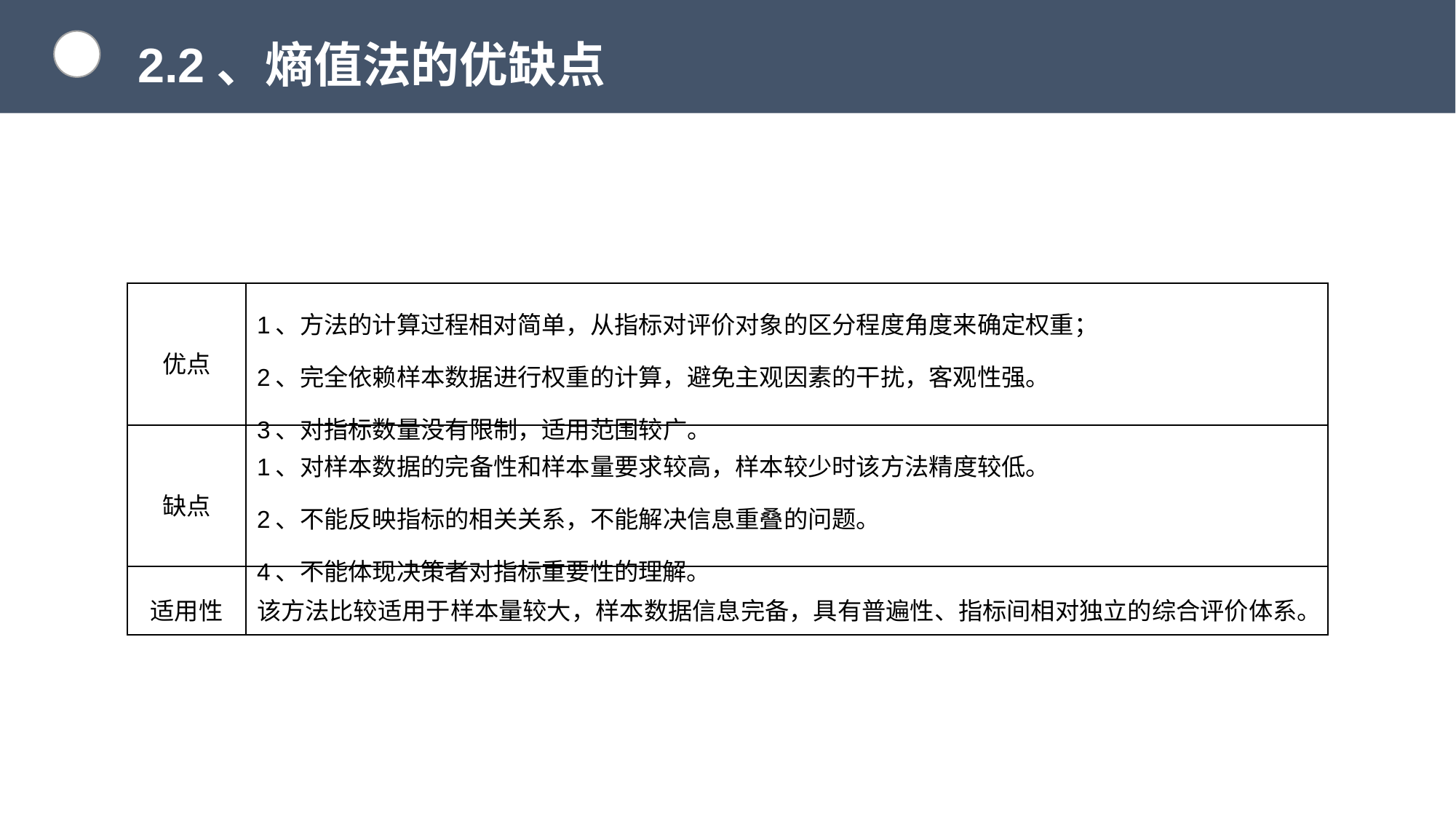

2.2、熵值法的优缺点
| 优点 | 1、方法的计算过程相对简单，从指标对评价对象的区分程度角度来确定权重； 2、完全依赖样本数据进行权重的计算，避免主观因素的干扰，客观性强。 3、对指标数量没有限制，适用范围较广。 |
| --- | --- |
| 缺点 | 1、对样本数据的完备性和样本量要求较高，样本较少时该方法精度较低。 2、不能反映指标的相关关系，不能解决信息重叠的问题。 4、不能体现决策者对指标重要性的理解。 |
| 适用性 | 该方法比较适用于样本量较大，样本数据信息完备，具有普遍性、指标间相对独立的综合评价体系。 |